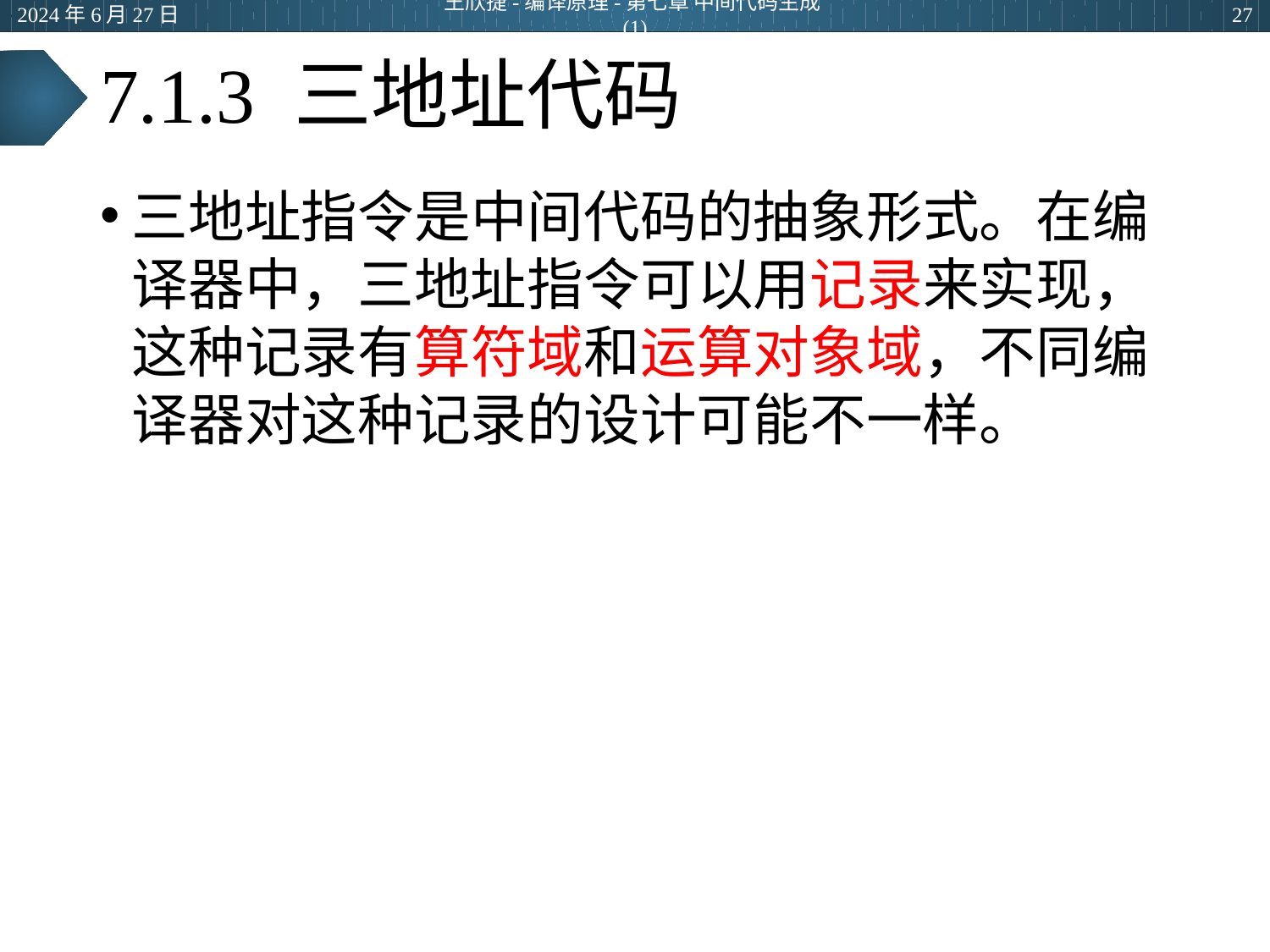

2024年6月27日
王欣捷-编译原理-第七章 中间代码生成(1)
27
# 7.1.3 三地址代码
三地址指令是中间代码的抽象形式。在编译器中，三地址指令可以用记录来实现，这种记录有算符域和运算对象域，不同编译器对这种记录的设计可能不一样。